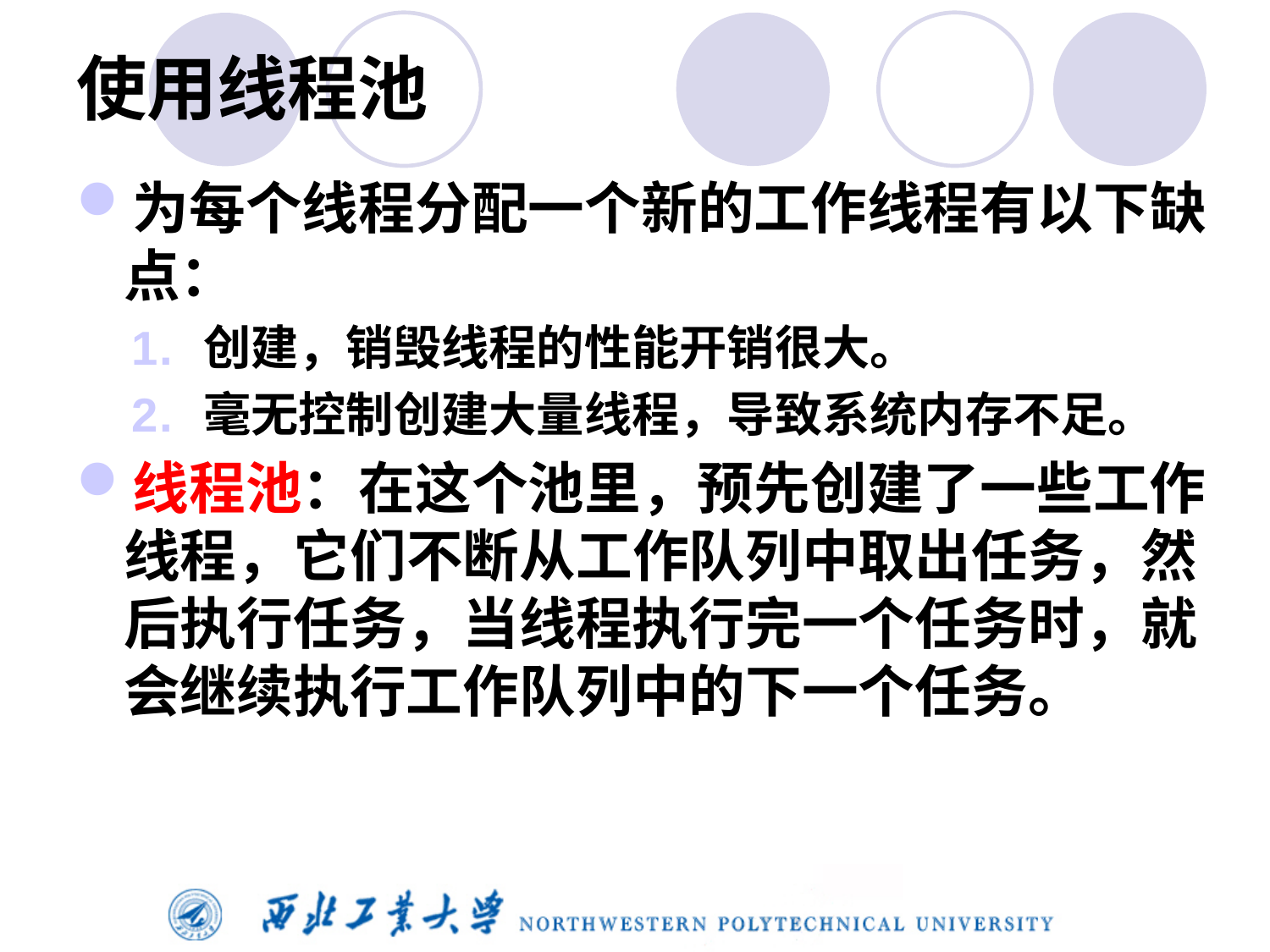

# 使用线程池
为每个线程分配一个新的工作线程有以下缺点：
创建，销毁线程的性能开销很大。
毫无控制创建大量线程，导致系统内存不足。
线程池：在这个池里，预先创建了一些工作线程，它们不断从工作队列中取出任务，然后执行任务，当线程执行完一个任务时，就会继续执行工作队列中的下一个任务。